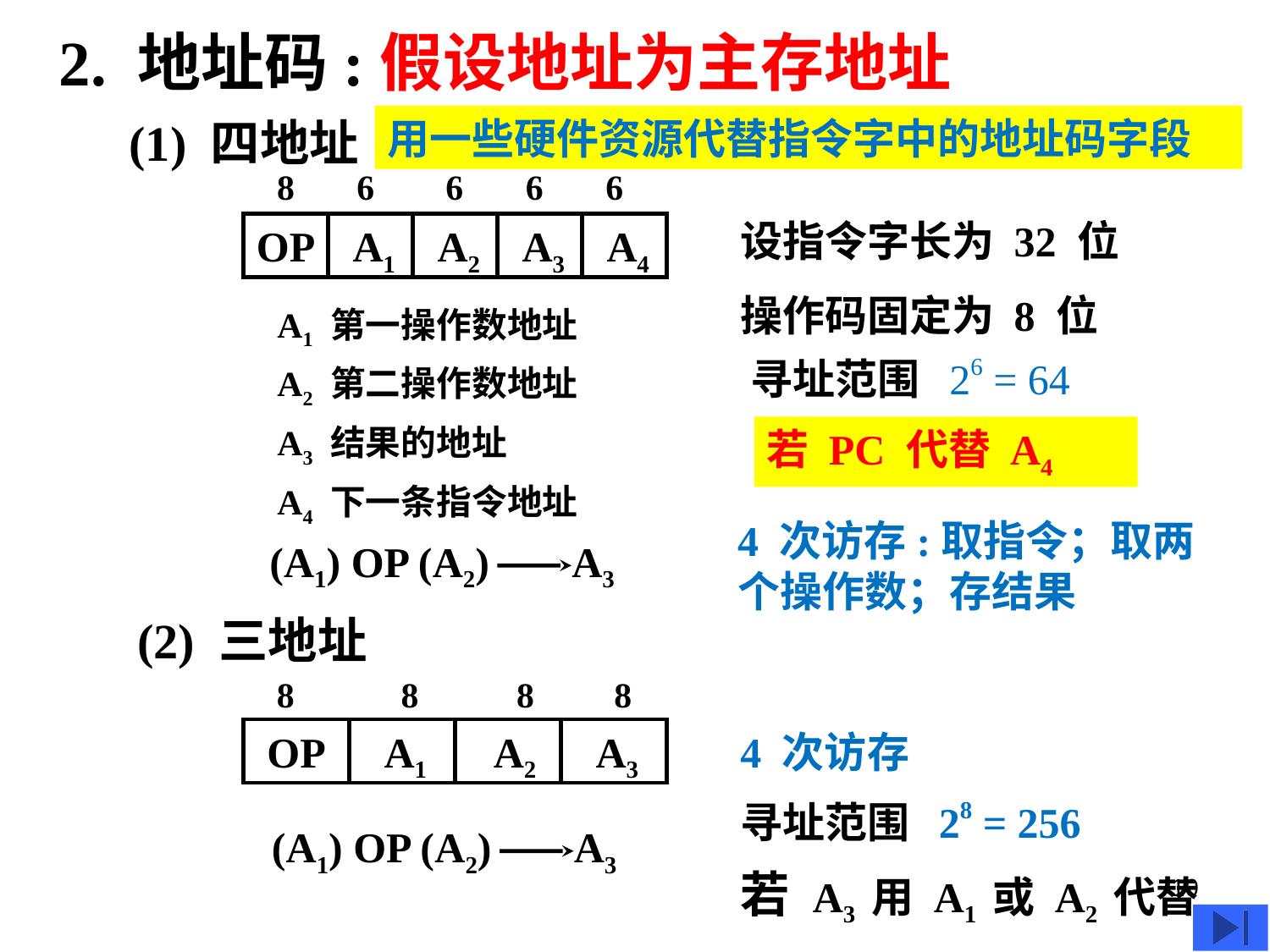

2. 地址码:假设地址为主存地址
(1) 四地址
用一些硬件资源代替指令字中的地址码字段
8       6        6       6       6

OP

 A1

 A2

 A3

 A4
设指令字长为 32 位
操作码固定为 8 位
A1 第一操作数地址
寻址范围  26 = 64
A2 第二操作数地址
A3 结果的地址
若 PC 代替 A4
A4 下一条指令地址
4 次访存:取指令；取两个操作数；存结果
(A1) OP (A2)        A3

(2) 三地址
8            8           8         8

OP

 A1

 A2

 A3
4 次访存
寻址范围  28 = 256
(A1) OP (A2)        A3

若 A3 用 A1 或 A2 代替
10